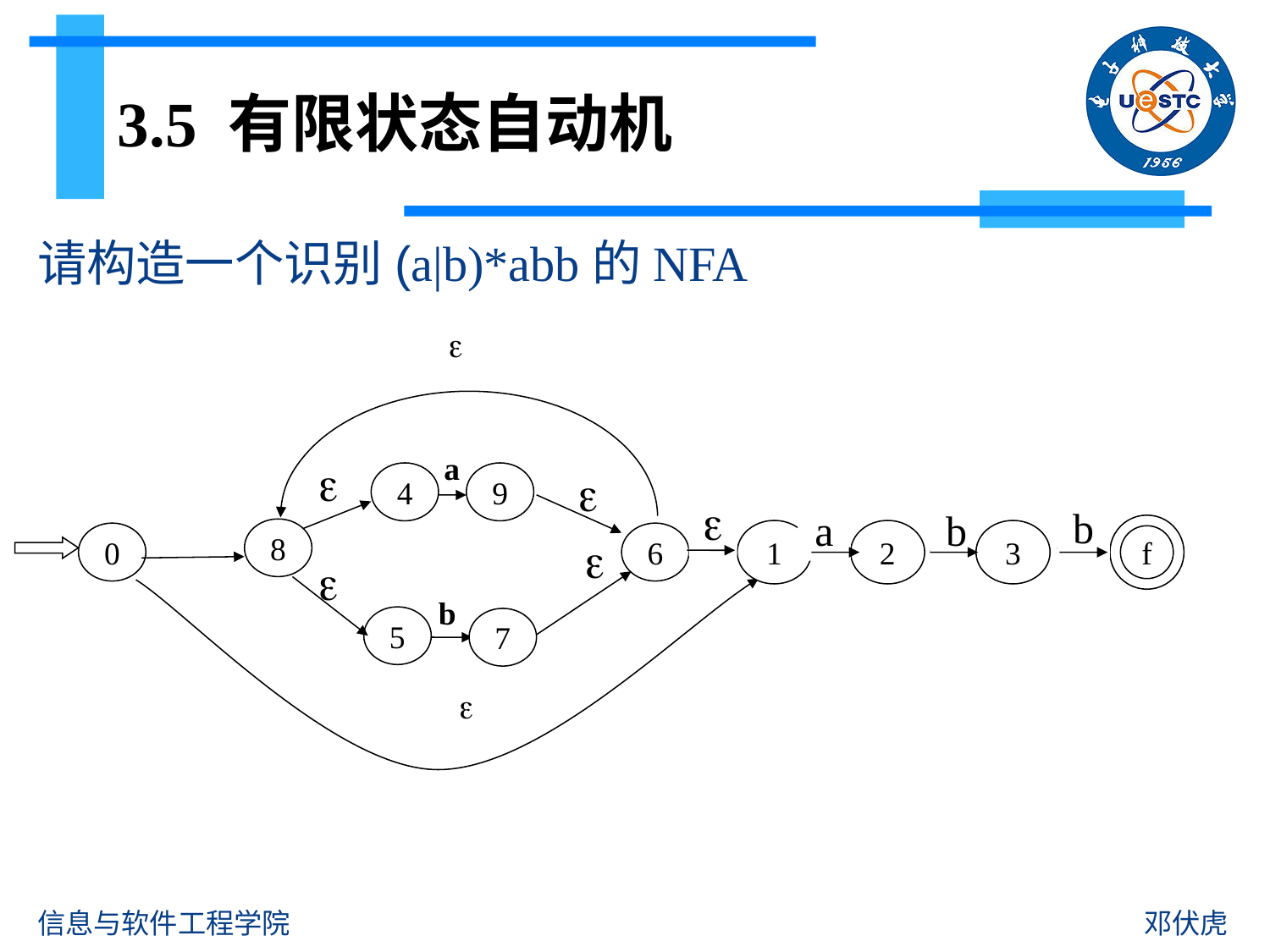

# 3.5 有限状态自动机
请构造一个识别(a|b)*abb的NFA
ε

a
ε
ε
4
9
ε

b
a
b

8
1
2
3
ε
6
0
f

ε

b
5
7

ε
43
信息与软件工程学院
邓伏虎